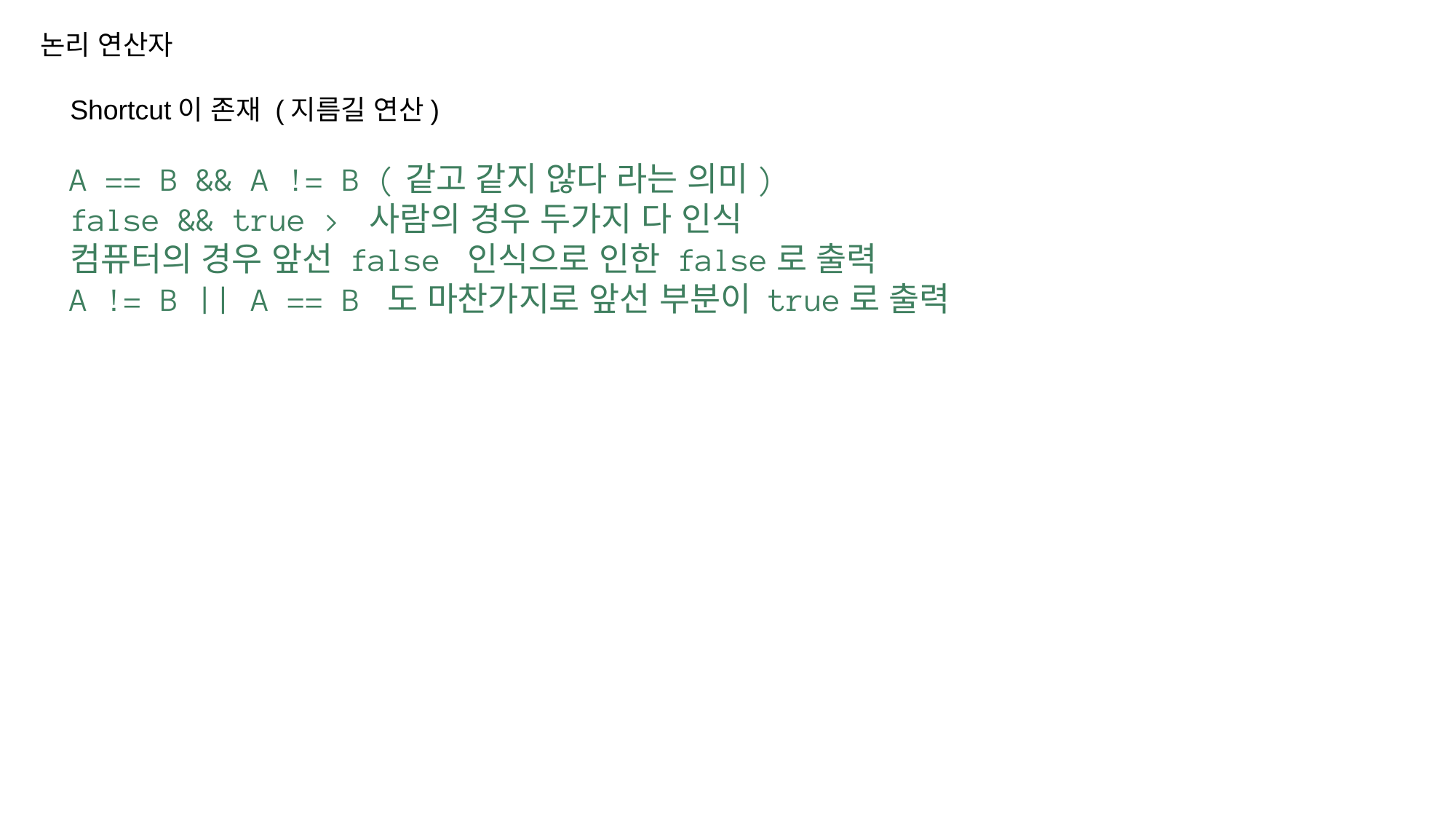

논리 연산자
Shortcut이 존재 (지름길 연산)

A == B && A != B (같고 같지 않다 라는 의미)
false && true > 사람의 경우 두가지 다 인식
컴퓨터의 경우 앞선 false 인식으로 인한 false로 출력
A != B || A == B 도 마찬가지로 앞선 부분이 true로 출력